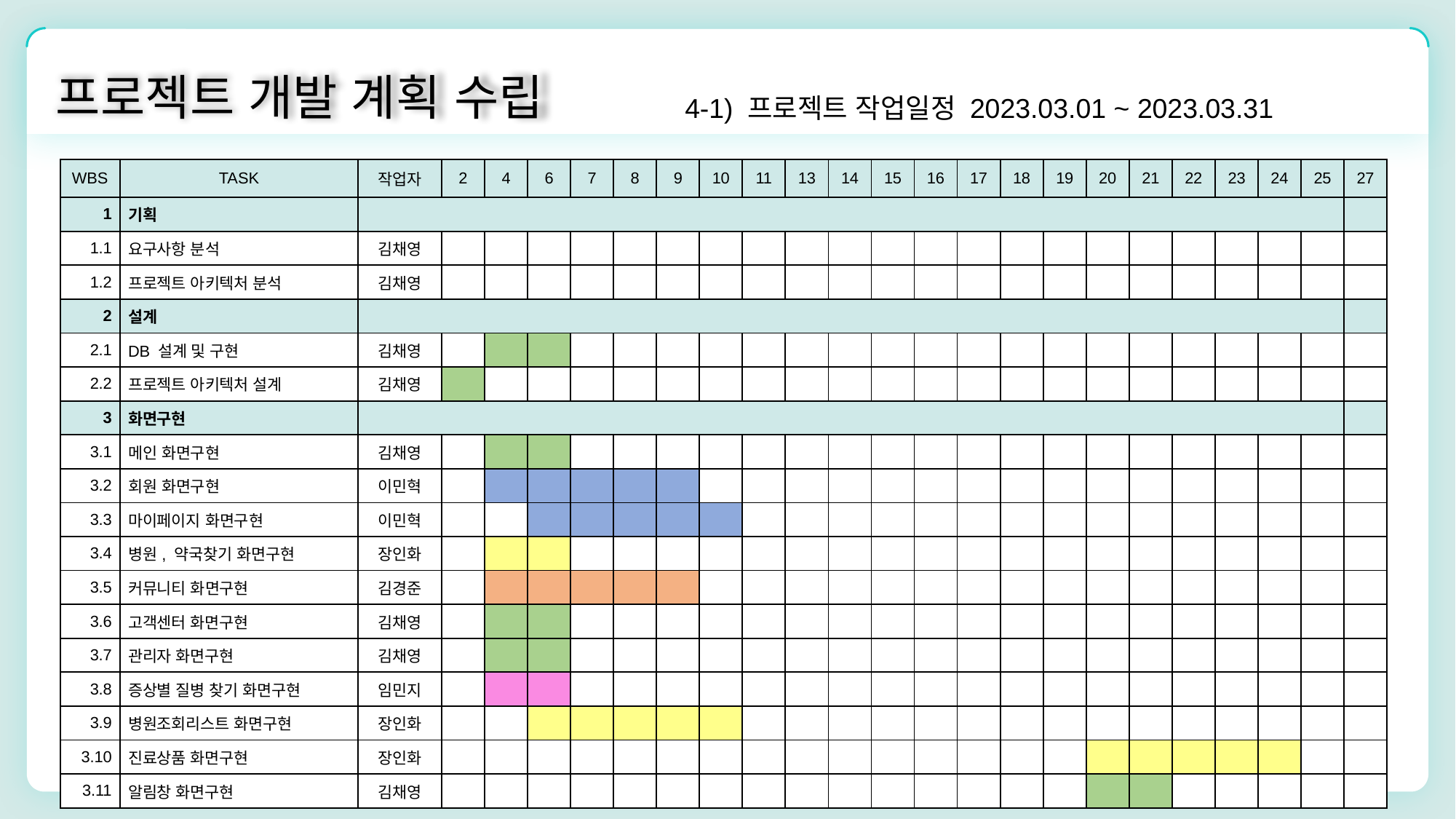

프로젝트 개발 계획 수립
4-1) 프로젝트 작업일정 2023.03.01 ~ 2023.03.31
| WBS | TASK | 작업자 | 2 | 4 | 6 | 7 | 8 | 9 | 10 | 11 | 13 | 14 | 15 | 16 | 17 | 18 | 19 | 20 | 21 | 22 | 23 | 24 | 25 | 27 |
| --- | --- | --- | --- | --- | --- | --- | --- | --- | --- | --- | --- | --- | --- | --- | --- | --- | --- | --- | --- | --- | --- | --- | --- | --- |
| 1 | 기획 |  |  |  |  |  |  |  |  |  |  |  |  |  |  |  |  |  |  |  |  |  |  |  |
| 1.1 | 요구사항 분석 | 김채영 |  |  |  |  |  |  |  |  |  |  |  |  |  |  |  |  |  |  |  |  |  |  |
| 1.2 | 프로젝트 아키텍처 분석 | 김채영 |  |  |  |  |  |  |  |  |  |  |  |  |  |  |  |  |  |  |  |  |  |  |
| 2 | 설계 |  |  |  |  |  |  |  |  |  |  |  |  |  |  |  |  |  |  |  |  |  |  |  |
| 2.1 | DB 설계 및 구현 | 김채영 |  |  |  |  |  |  |  |  |  |  |  |  |  |  |  |  |  |  |  |  |  |  |
| 2.2 | 프로젝트 아키텍처 설계 | 김채영 |  |  |  |  |  |  |  |  |  |  |  |  |  |  |  |  |  |  |  |  |  |  |
| 3 | 화면구현 |  |  |  |  |  |  |  |  |  |  |  |  |  |  |  |  |  |  |  |  |  |  |  |
| 3.1 | 메인 화면구현 | 김채영 |  |  |  |  |  |  |  |  |  |  |  |  |  |  |  |  |  |  |  |  |  |  |
| 3.2 | 회원 화면구현 | 이민혁 |  |  |  |  |  |  |  |  |  |  |  |  |  |  |  |  |  |  |  |  |  |  |
| 3.3 | 마이페이지 화면구현 | 이민혁 |  |  |  |  |  |  |  |  |  |  |  |  |  |  |  |  |  |  |  |  |  |  |
| 3.4 | 병원, 약국찾기 화면구현 | 장인화 |  |  |  |  |  |  |  |  |  |  |  |  |  |  |  |  |  |  |  |  |  |  |
| 3.5 | 커뮤니티 화면구현 | 김경준 |  |  |  |  |  |  |  |  |  |  |  |  |  |  |  |  |  |  |  |  |  |  |
| 3.6 | 고객센터 화면구현 | 김채영 |  |  |  |  |  |  |  |  |  |  |  |  |  |  |  |  |  |  |  |  |  |  |
| 3.7 | 관리자 화면구현 | 김채영 |  |  |  |  |  |  |  |  |  |  |  |  |  |  |  |  |  |  |  |  |  |  |
| 3.8 | 증상별 질병 찾기 화면구현 | 임민지 |  |  |  |  |  |  |  |  |  |  |  |  |  |  |  |  |  |  |  |  |  |  |
| 3.9 | 병원조회리스트 화면구현 | 장인화 |  |  |  |  |  |  |  |  |  |  |  |  |  |  |  |  |  |  |  |  |  |  |
| 3.10 | 진료상품 화면구현 | 장인화 |  |  |  |  |  |  |  |  |  |  |  |  |  |  |  |  |  |  |  |  |  |  |
| 3.11 | 알림창 화면구현 | 김채영 |  |  |  |  |  |  |  |  |  |  |  |  |  |  |  |  |  |  |  |  |  |  |